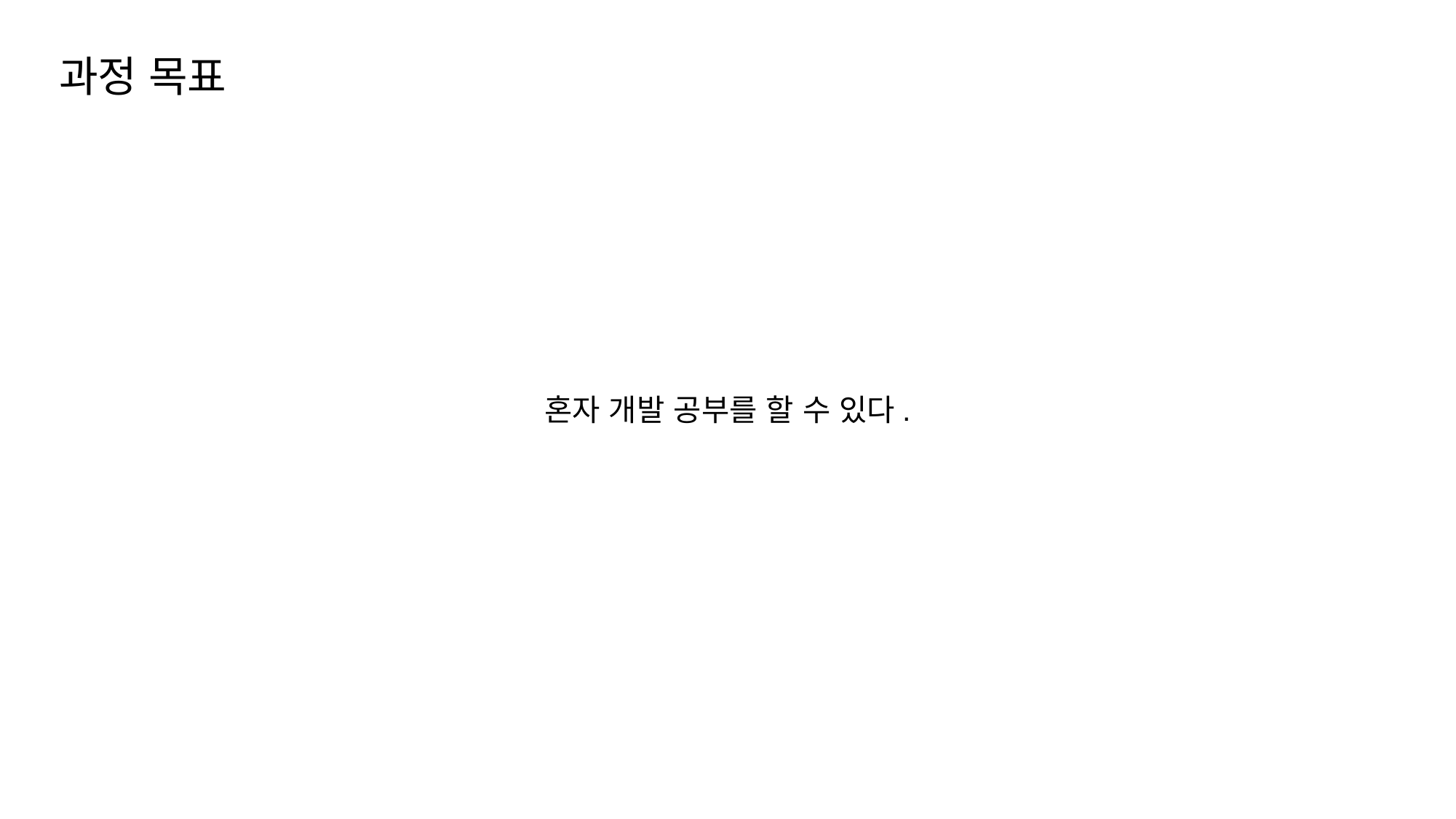

과정 목표
혼자 개발 공부를 할 수 있다.